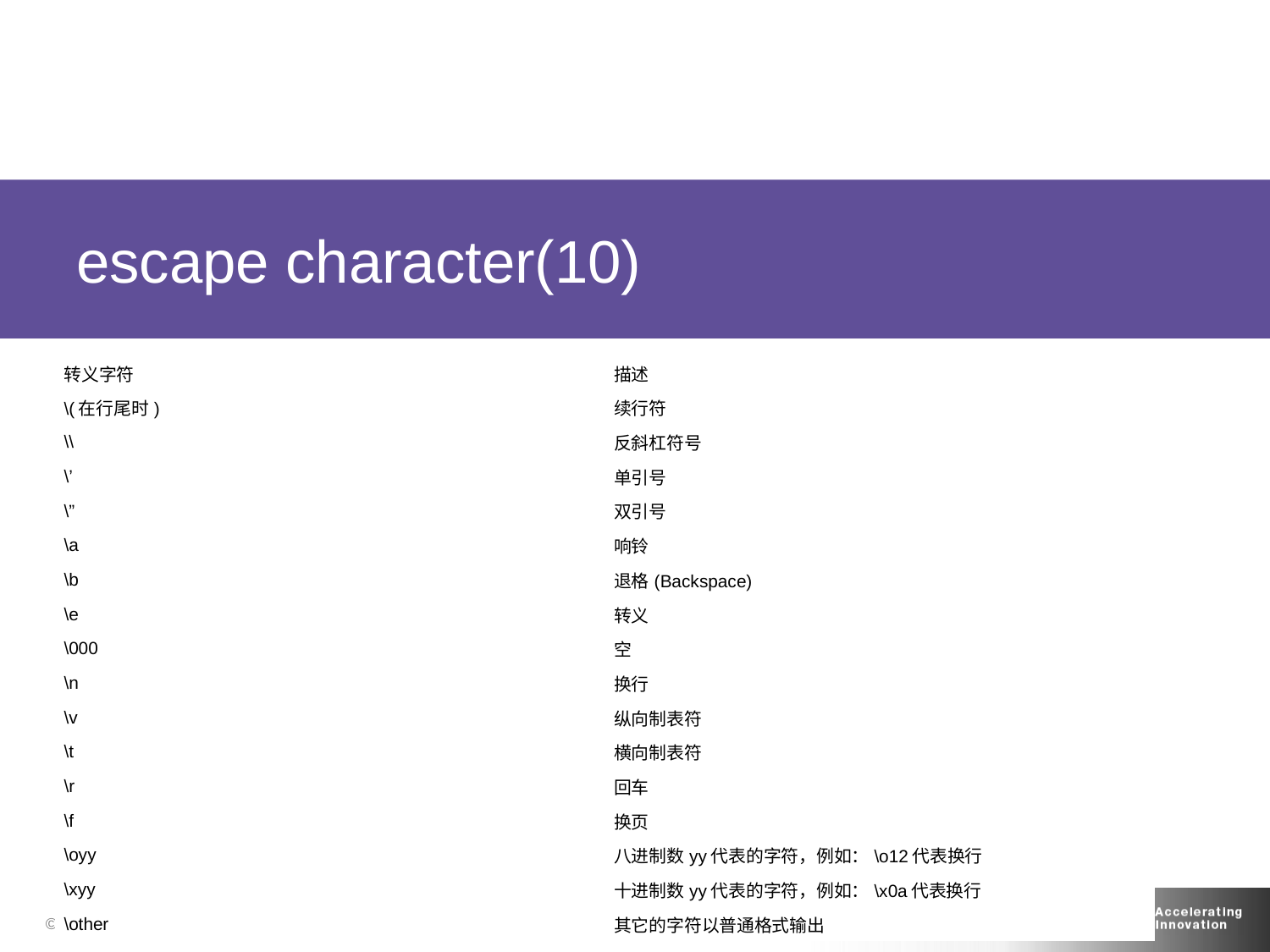

# escape character(10)
| 转义字符 | 描述 |
| --- | --- |
| \(在行尾时) | 续行符 |
| \\ | 反斜杠符号 |
| \’ | 单引号 |
| \” | 双引号 |
| \a | 响铃 |
| \b | 退格(Backspace) |
| \e | 转义 |
| \000 | 空 |
| \n | 换行 |
| \v | 纵向制表符 |
| \t | 横向制表符 |
| \r | 回车 |
| \f | 换页 |
| \oyy | 八进制数yy代表的字符，例如：\o12代表换行 |
| \xyy | 十进制数yy代表的字符，例如：\x0a代表换行 |
| \other | 其它的字符以普通格式输出 |